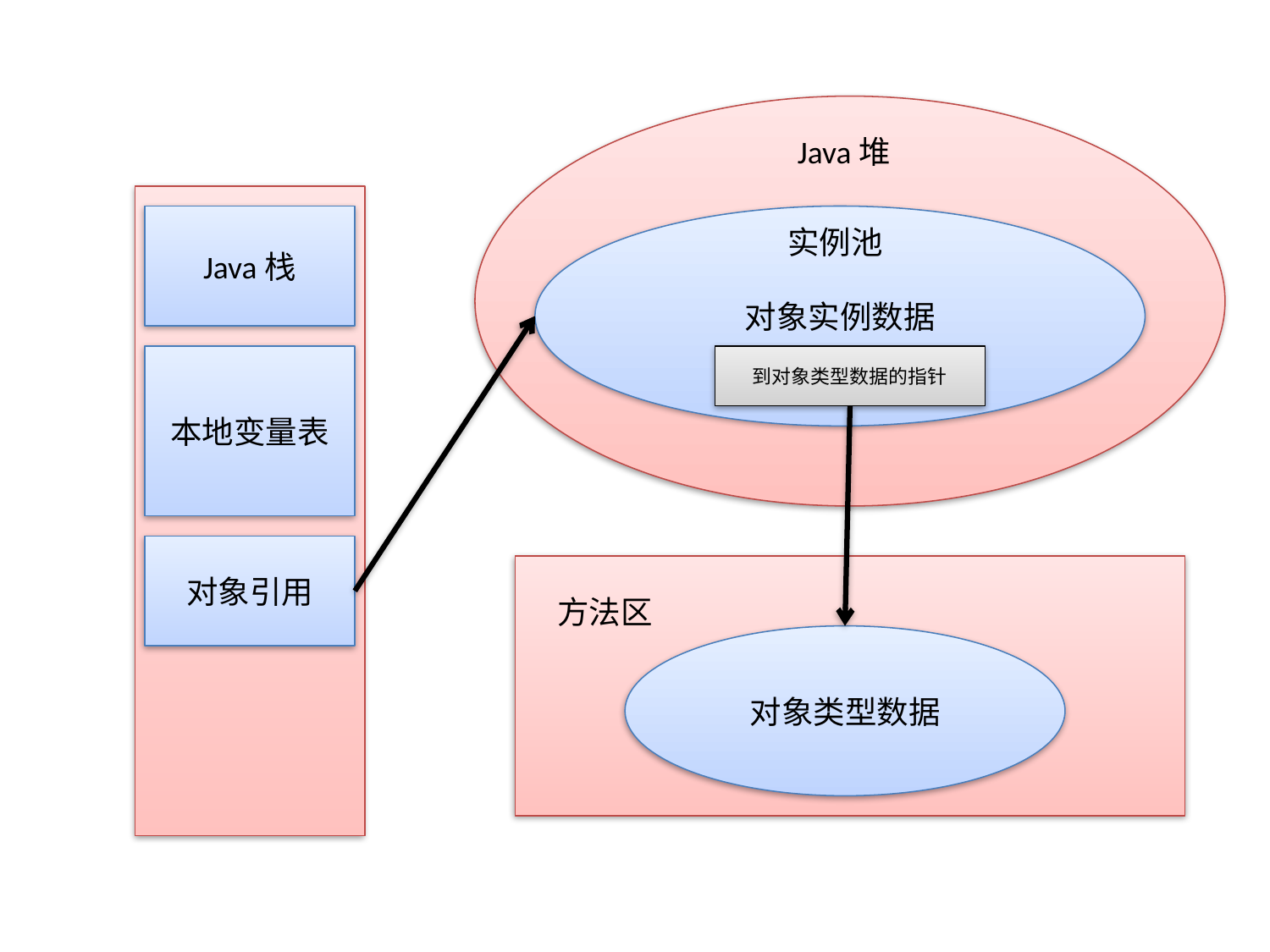

Java堆

Java栈
对象实例数据
实例池
本地变量表
到对象类型数据的指针
对象引用

方法区
对象类型数据